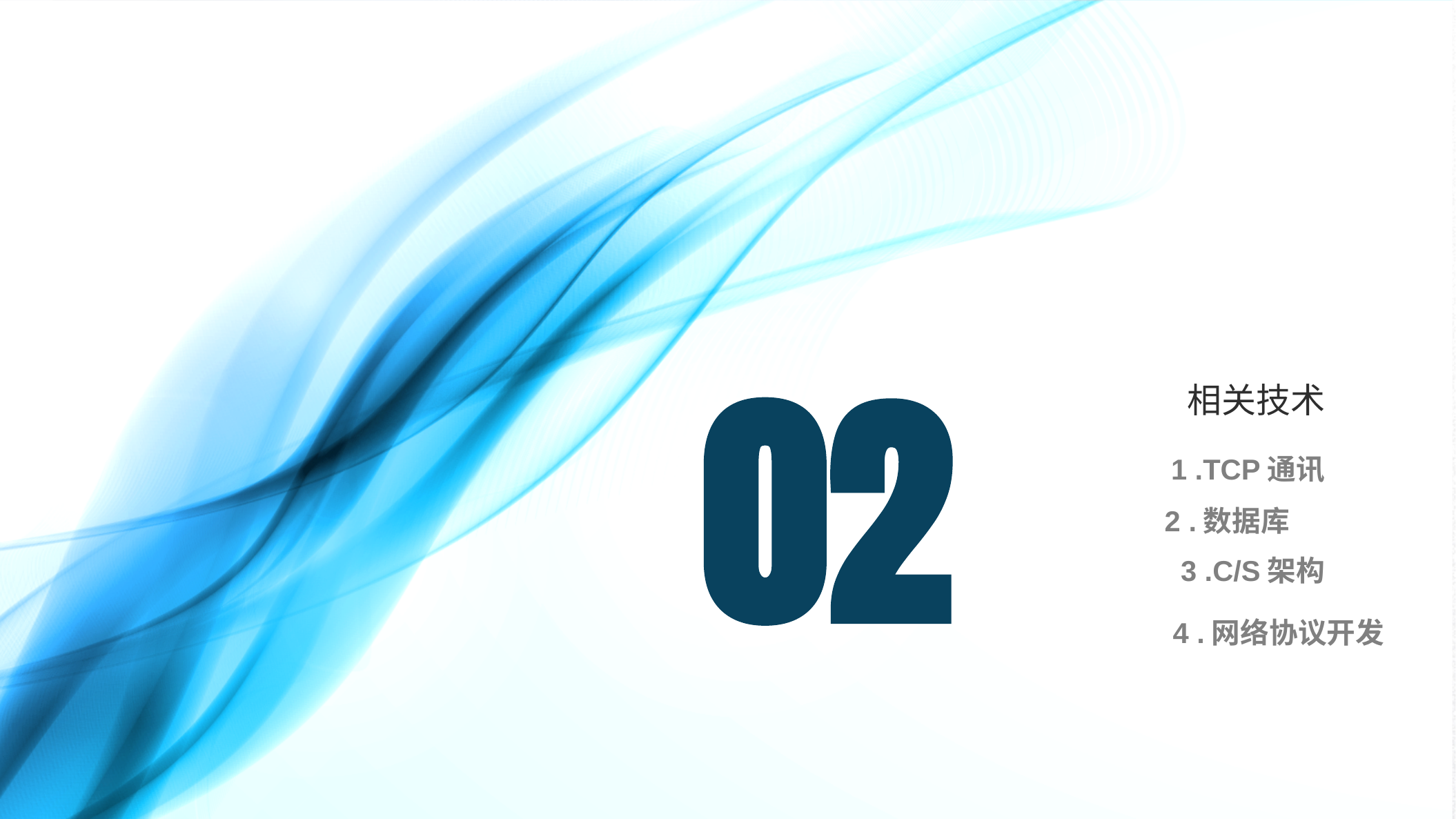

02
相关技术
1 .TCP通讯
2 .数据库
3 .C/S架构
4 .网络协议开发